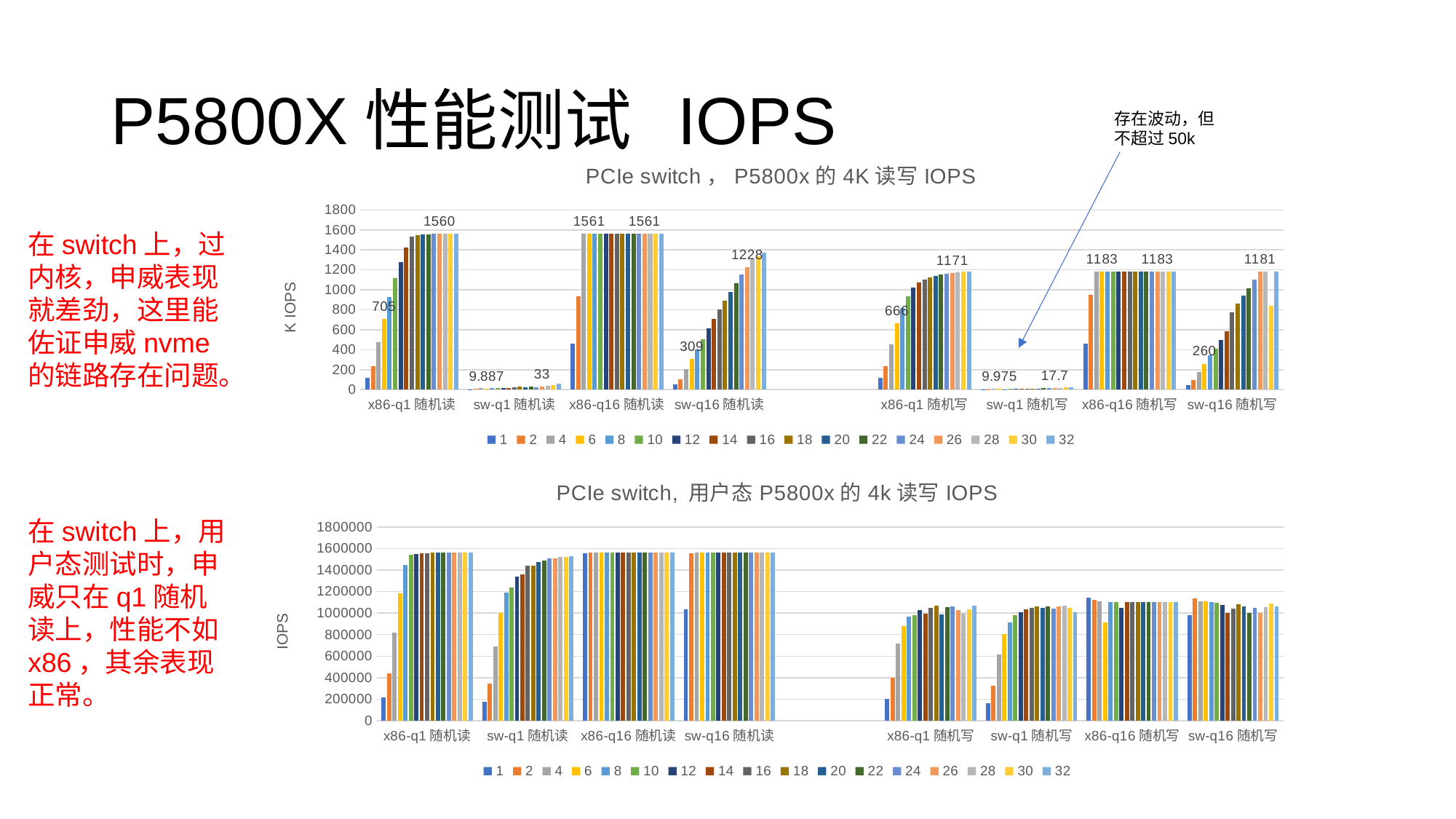

# P5800X性能测试  IOPS
存在波动，但不超过50k

### Chart: PCIe switch，P5800x的4K读写IOPS

| Category | 1 | 2 | 4 | 6 | 8 | 10 | 12 | 14 | 16 | 18 | 20 | 22 | 24 | 26 | 28 | 30 | 32 |
|---|---|---|---|---|---|---|---|---|---|---|---|---|---|---|---|---|---|
| x86-q1随机读 | 121.0 | 237.0 | 476.0 | 705.0 | 928.0 | 1115.0 | 1280.0 | 1427.0 | 1531.0 | 1547.0 | 1555.0 | 1558.0 | 1560.0 | 1560.0 | 1561.0 | 1561.0 | 1561.0 |
| sw-q1随机读 | 0.597 | 6.137 | 18.9 | 9.887 | 19.3 | 16.5 | 15.2 | 18.7 | 22.5 | 30.4 | 25.4 | 27.4 | 26.5 | 33.0 | 37.5 | 45.4 | 56.0 |
| x86-q16随机读 | 464.0 | 932.0 | 1561.0 | 1561.0 | 1561.0 | 1561.0 | 1561.0 | 1561.0 | 1561.0 | 1561.0 | 1561.0 | 1561.0 | 1561.0 | 1561.0 | 1561.0 | 1561.0 | 1561.0 |
| sw-q16随机读 | 52.5 | 104.0 | 205.0 | 309.0 | 405.0 | 506.0 | 615.0 | 707.0 | 800.0 | 894.0 | 977.0 | 1066.0 | 1157.0 | 1228.0 | 1304.0 | 1339.0 | 1373.0 |
|  | None | None | None | None | None | None | None | None | None | None | None | None | None | None | None | None | None |
| x86-q1随机写 | 118.0 | 235.0 | 455.0 | 666.0 | 820.0 | 936.0 | 1024.0 | 1075.0 | 1104.0 | 1125.0 | 1141.0 | 1154.0 | 1164.0 | 1171.0 | 1177.0 | 1180.0 | 1182.0 |
| sw-q1随机写 | 0.442 | 1.336 | 5.858 | 9.975 | 4.626 | 5.676 | 8.913 | 7.737 | 8.922 | 10.6 | 12.2 | 12.5 | 17.6 | 17.7 | 18.5 | 22.1 | 26.2 |
| x86-q16随机写 | 464.0 | 948.0 | 1184.0 | 1183.0 | 1183.0 | 1183.0 | 1183.0 | 1183.0 | 1183.0 | 1183.0 | 1183.0 | 1183.0 | 1183.0 | 1183.0 | 1183.0 | 1183.0 | 1183.0 |
| sw-q16随机写 | 45.8 | 98.3 | 173.0 | 260.0 | 341.0 | 413.0 | 499.0 | 582.0 | 775.0 | 865.0 | 944.0 | 1018.0 | 1100.0 | 1181.0 | 1181.0 | 843.0 | 1181.0 |
在switch上，过内核，申威表现就差劲，这里能佐证申威nvme的链路存在问题。

### Chart: PCIe switch, 用户态P5800x的4k读写IOPS

| Category | 1 | 2 | 4 | 6 | 8 | 10 | 12 | 14 | 16 | 18 | 20 | 22 | 24 | 26 | 28 | 30 | 32 |
|---|---|---|---|---|---|---|---|---|---|---|---|---|---|---|---|---|---|
| x86-q1随机读 | 219363.8 | 436821.58 | 819672.87 | 1187285.05 | 1445078.02 | 1541391.73 | 1551491.23 | 1557848.92 | 1559181.07 | 1560343.65 | 1561215.42 | 1561819.07 | 1562021.3 | 1562151.9 | 1562217.32 | 1562293.88 | 1562391.37 |
| sw-q1随机读 | 176230.62 | 347457.85 | 690681.75 | 998120.42 | 1187982.83 | 1241151.97 | 1340853.55 | 1361282.92 | 1443422.91 | 1443747.38 | 1473134.68 | 1485955.13 | 1506462.43 | 1507576.2 | 1522502.33 | 1522839.9 | 1528295.17 |
| x86-q16随机读 | 1558245.98 | 1560901.3 | 1560989.37 | 1561053.8 | 1561125.3 | 1561227.53 | 1561313.93 | 1561370.67 | 1561456.7 | 1561516.03 | 1561601.4 | 1561708.48 | 1561786.32 | 1561842.47 | 1561933.73 | 1562020.18 | 1562114.52 |
| sw-q16随机读 | 1033868.02 | 1555902.92 | 1560876.83 | 1560780.85 | 1560784.68 | 1560803.4 | 1560433.3 | 1560294.25 | 1560903.25 | 1561120.5 | 1561066.77 | 1561068.1 | 1560850.32 | 1560831.8 | 1560913.05 | 1560287.25 | 1561009.83 |
|  | None | None | None | None | None | None | None | None | None | None | None | None | None | None | None | None | None |
| x86-q1随机写 | 204258.73 | 402117.9 | 716936.88 | 877330.17 | 967810.4 | 983701.67 | 1031480.53 | 997079.27 | 1052291.67 | 1070757.55 | 991152.18 | 1057571.23 | 1059940.98 | 1028785.02 | 994412.25 | 1033546.13 | 1070495.5 |
| sw-q1随机写 | 164401.27 | 323484.28 | 614483.37 | 808028.08 | 912804.65 | 978240.88 | 1008115.73 | 1034245.93 | 1046932.02 | 1060884.22 | 1052032.23 | 1061795.93 | 1040976.13 | 1063806.05 | 1071215.63 | 1052224.18 | 1011223.27 |
| x86-q16随机写 | 1140618.35 | 1122329.15 | 1110058.28 | 913721.67 | 1101069.15 | 1101824.72 | 1046900.88 | 1106034.12 | 1105524.27 | 1104967.98 | 1104273.3 | 1104113.25 | 1104902.57 | 1103115.68 | 1102918.65 | 1102482.38 | 1102720.12 |
| sw-q16随机写 | 978449.27 | 1136130.95 | 1111611.55 | 1108938.6 | 1103941.55 | 1097758.5 | 1075938.13 | 1002911.68 | 1039584.98 | 1081060.95 | 1060012.08 | 1003808.83 | 1046620.08 | 1002101.65 | 1055043.93 | 1091809.38 | 1062982.65 |
在switch上，用户态测试时，申威只在q1随机读上，性能不如x86，其余表现正常。